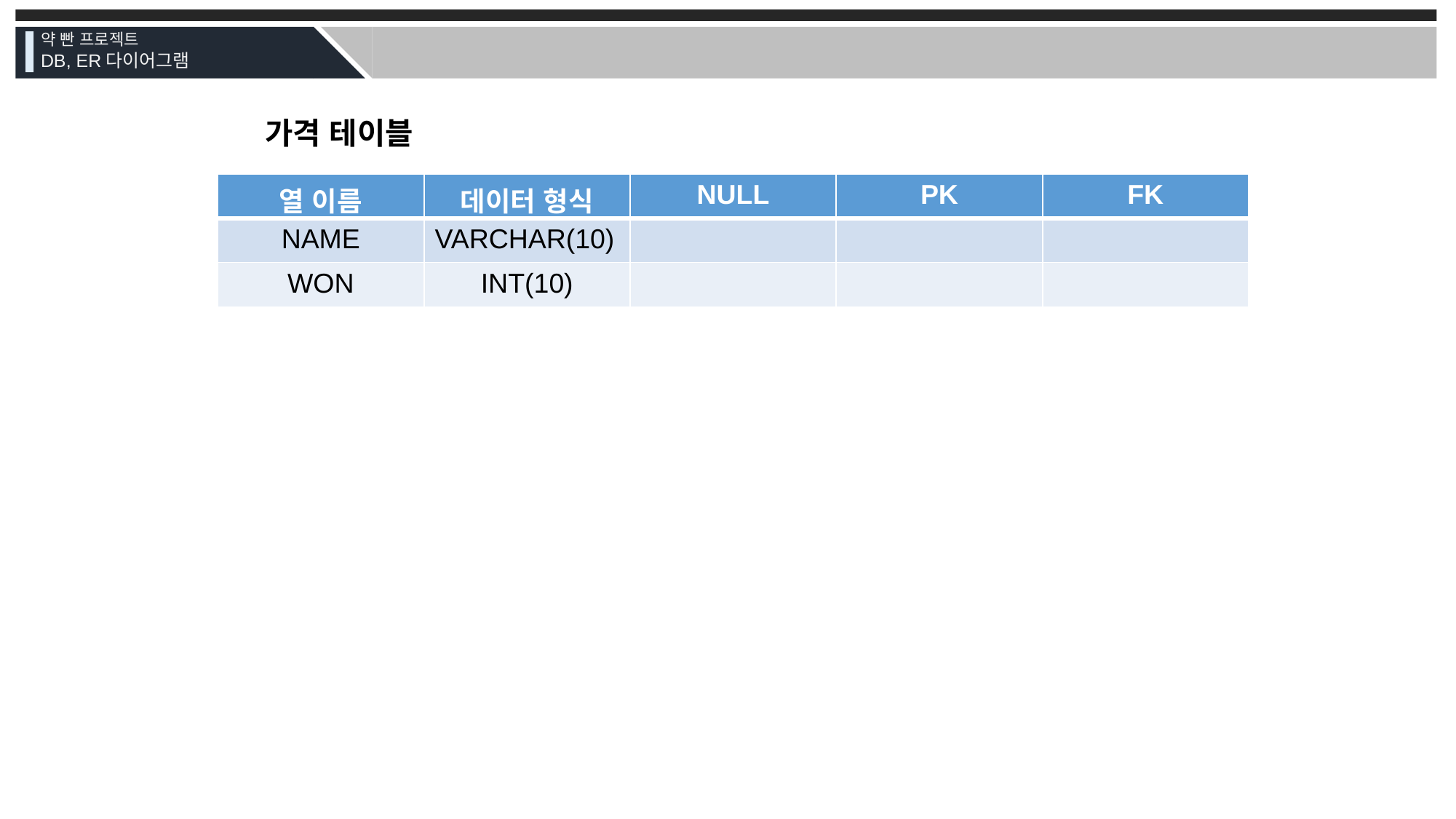

약 빤 프로젝트

DB, ER다이어그램
가격 테이블
| 열 이름 | 데이터 형식 | NULL | PK | FK |
| --- | --- | --- | --- | --- |
| NAME | VARCHAR(10) |  |  |  |
| WON | INT(10) |  |  |  |